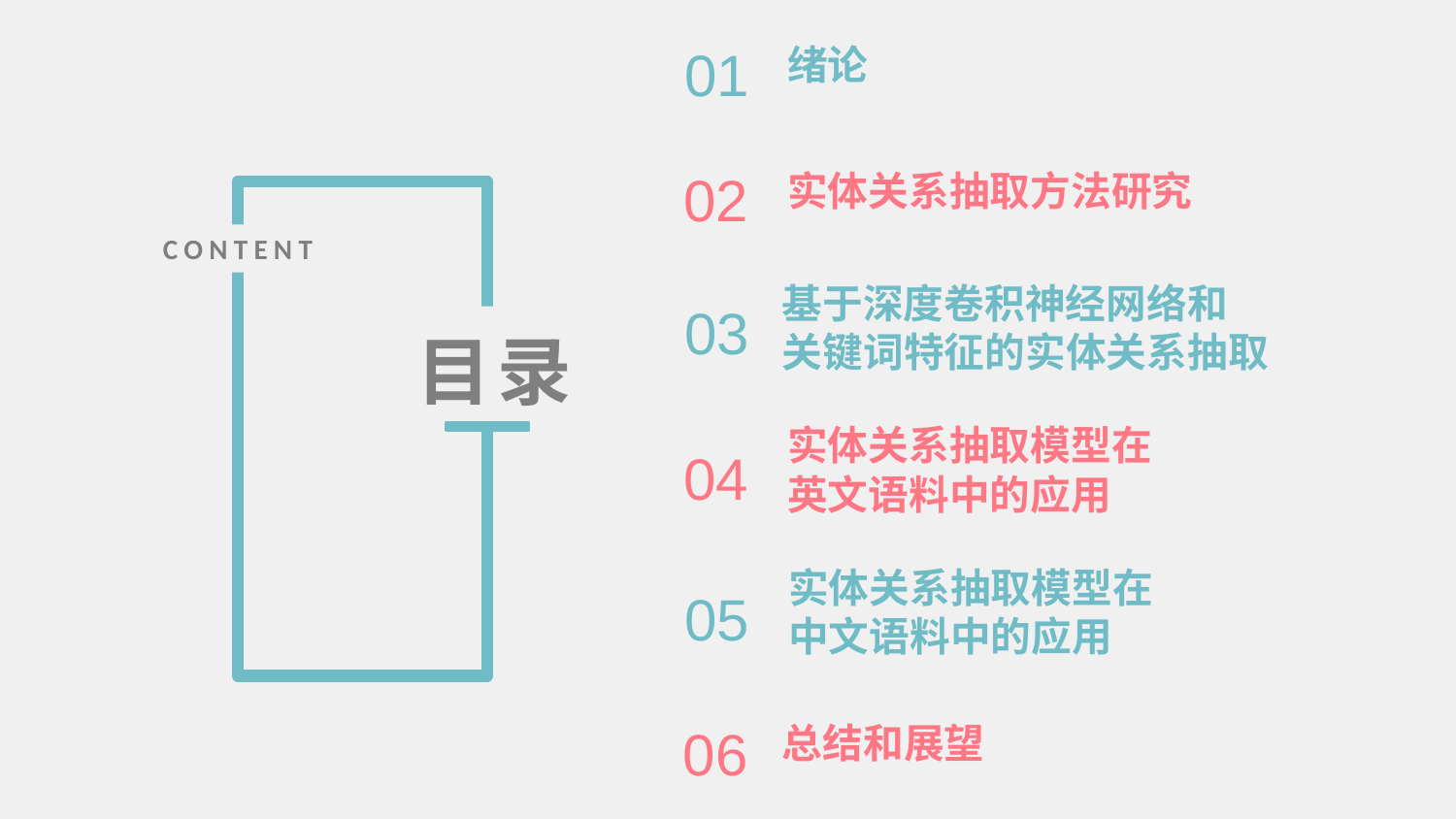

01
绪论
02
实体关系抽取方法研究

CONTENT
目录

03
基于深度卷积神经网络和
关键词特征的实体关系抽取
04
实体关系抽取模型在
英文语料中的应用
05
实体关系抽取模型在
中文语料中的应用
06
总结和展望